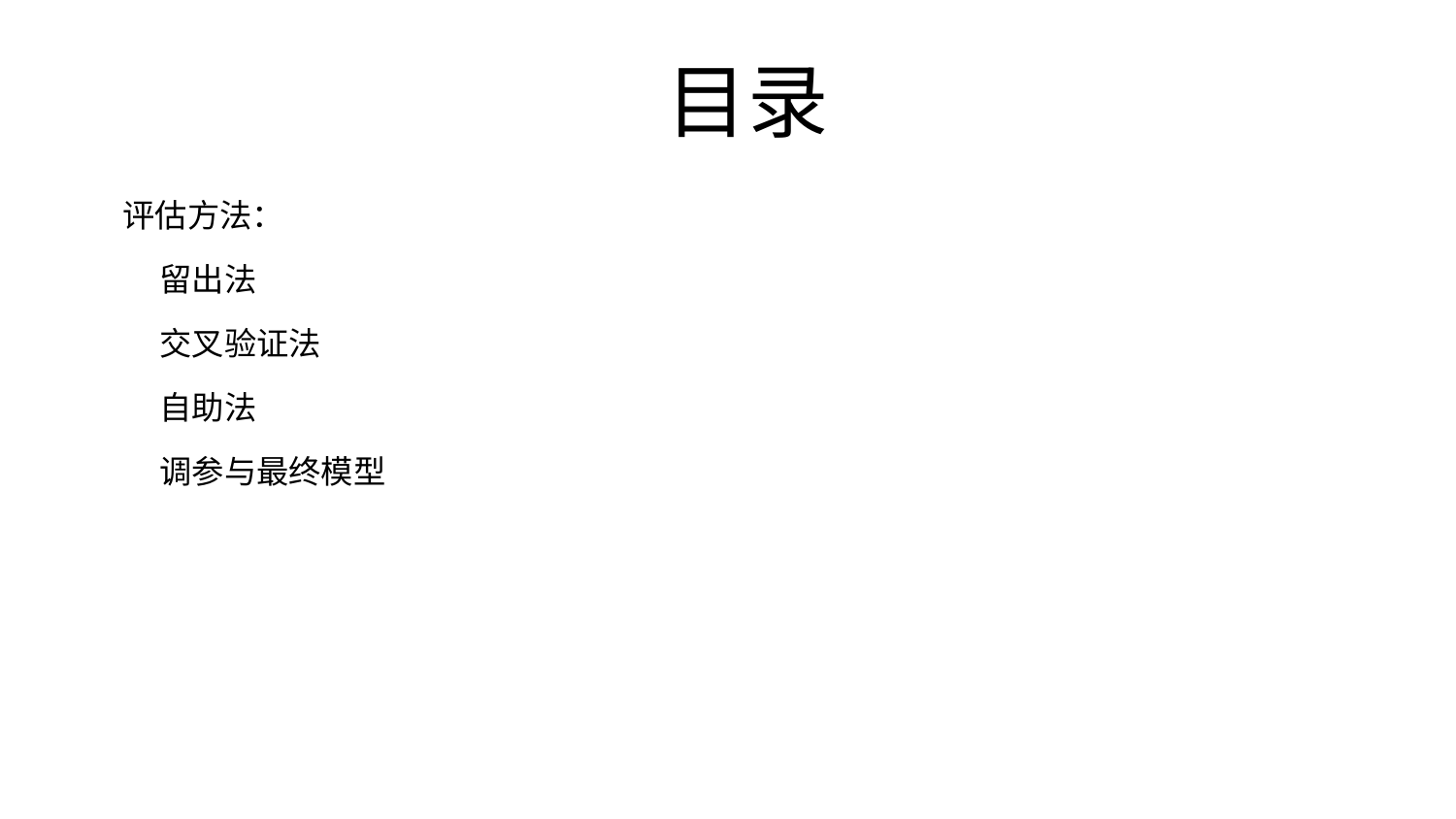

# 目录
评估方法：
    留出法
    交叉验证法
    自助法
    调参与最终模型

3